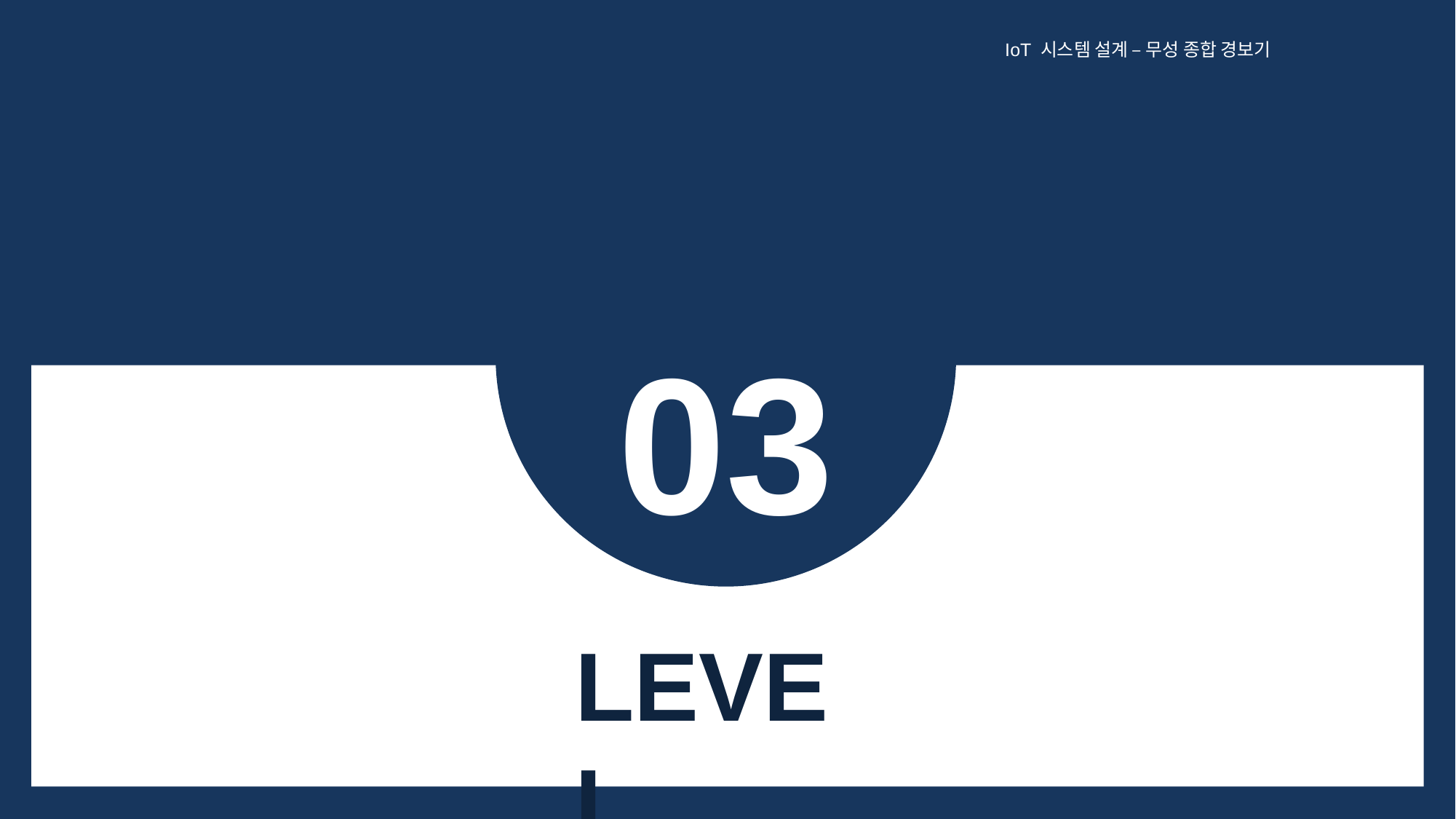

IoT 시스템 설계 – 무성 종합 경보기

03

LEVEL